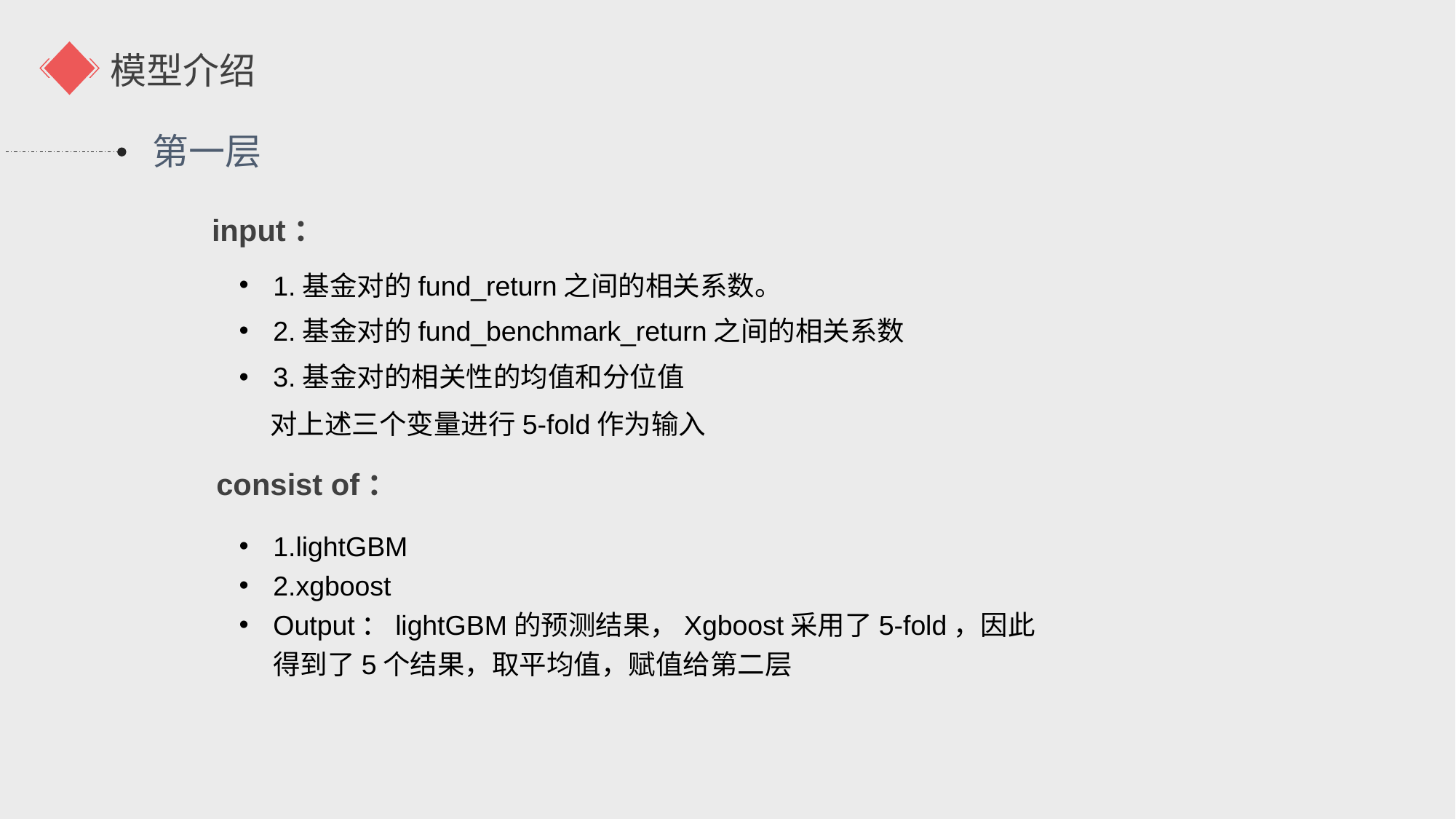

模型介绍
第一层
input：
1.基金对的fund_return之间的相关系数。
2.基金对的fund_benchmark_return之间的相关系数
3.基金对的相关性的均值和分位值
  对上述三个变量进行5-fold作为输入
  consist of：
1.lightGBM
2.xgboost
Output：lightGBM的预测结果，Xgboost采用了5-fold，因此得到了5个结果，取平均值，赋值给第二层